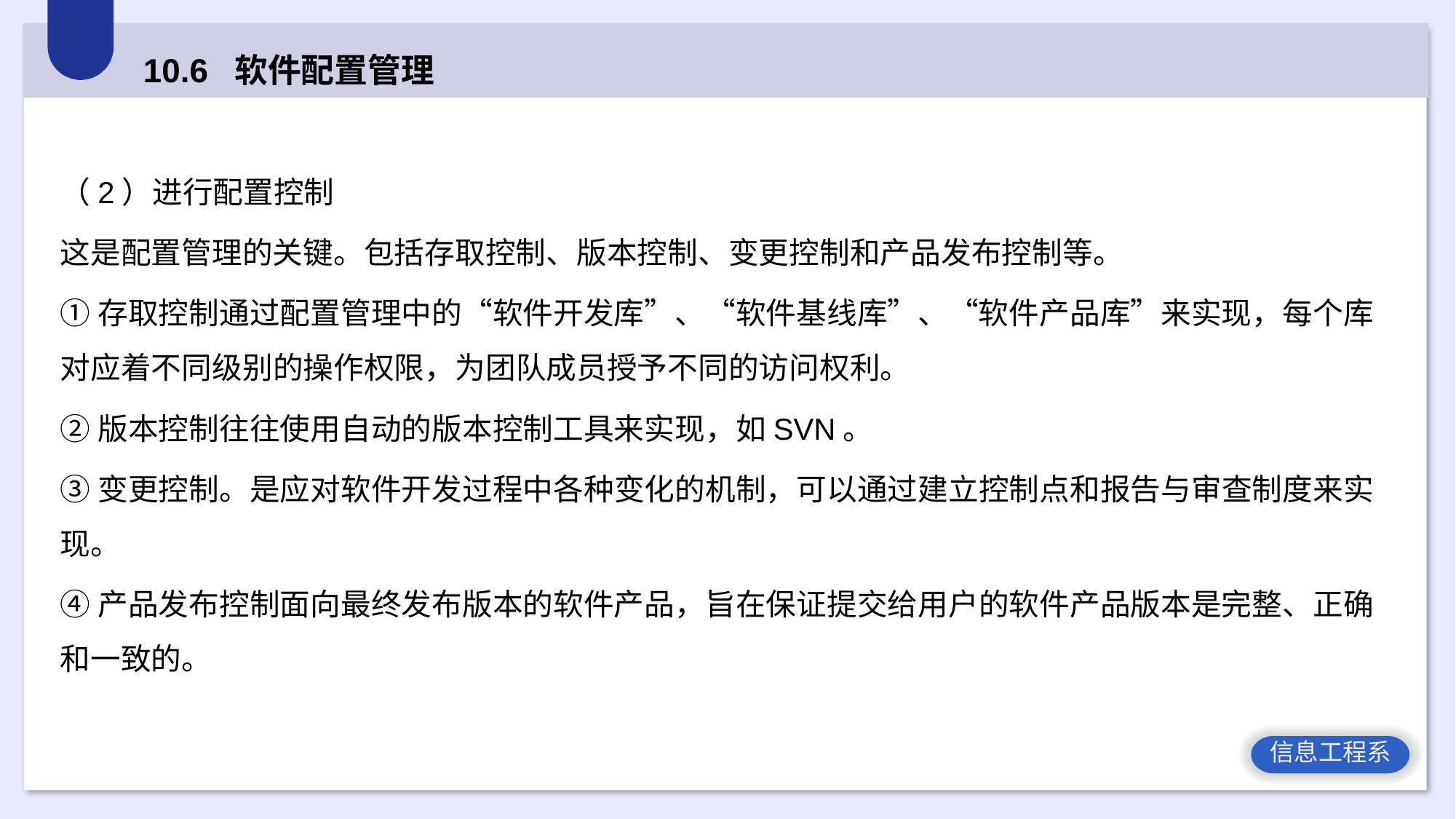

10.6  软件配置管理
（2）进行配置控制
这是配置管理的关键。包括存取控制、版本控制、变更控制和产品发布控制等。
①存取控制通过配置管理中的“软件开发库”、“软件基线库”、“软件产品库”来实现，每个库对应着不同级别的操作权限，为团队成员授予不同的访问权利。
②版本控制往往使用自动的版本控制工具来实现，如SVN。
③变更控制。是应对软件开发过程中各种变化的机制，可以通过建立控制点和报告与审查制度来实现。
④产品发布控制面向最终发布版本的软件产品，旨在保证提交给用户的软件产品版本是完整、正确和一致的。